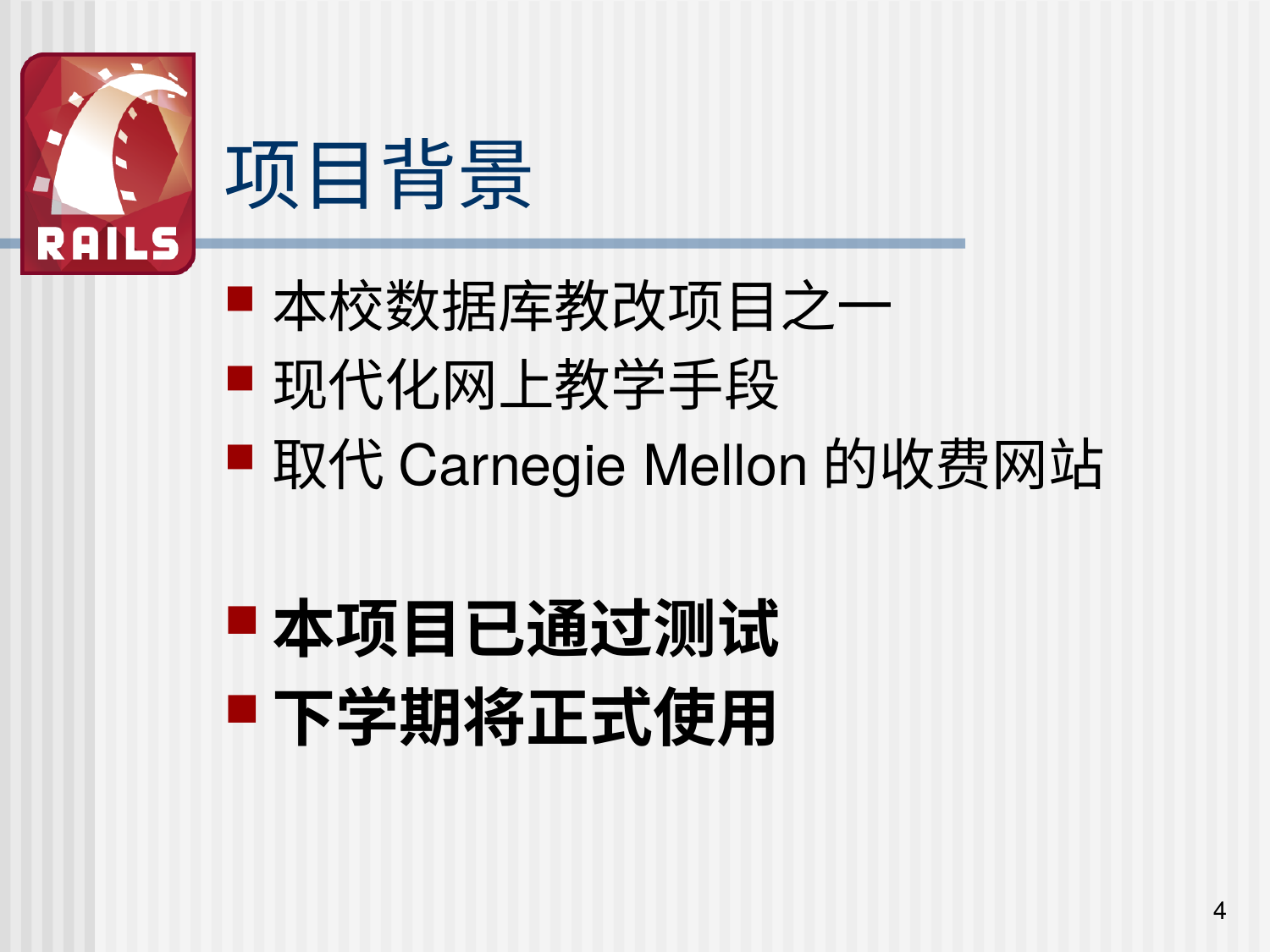

# 项目背景
本校数据库教改项目之一
现代化网上教学手段
取代Carnegie Mellon的收费网站

本项目已通过测试
下学期将正式使用

4